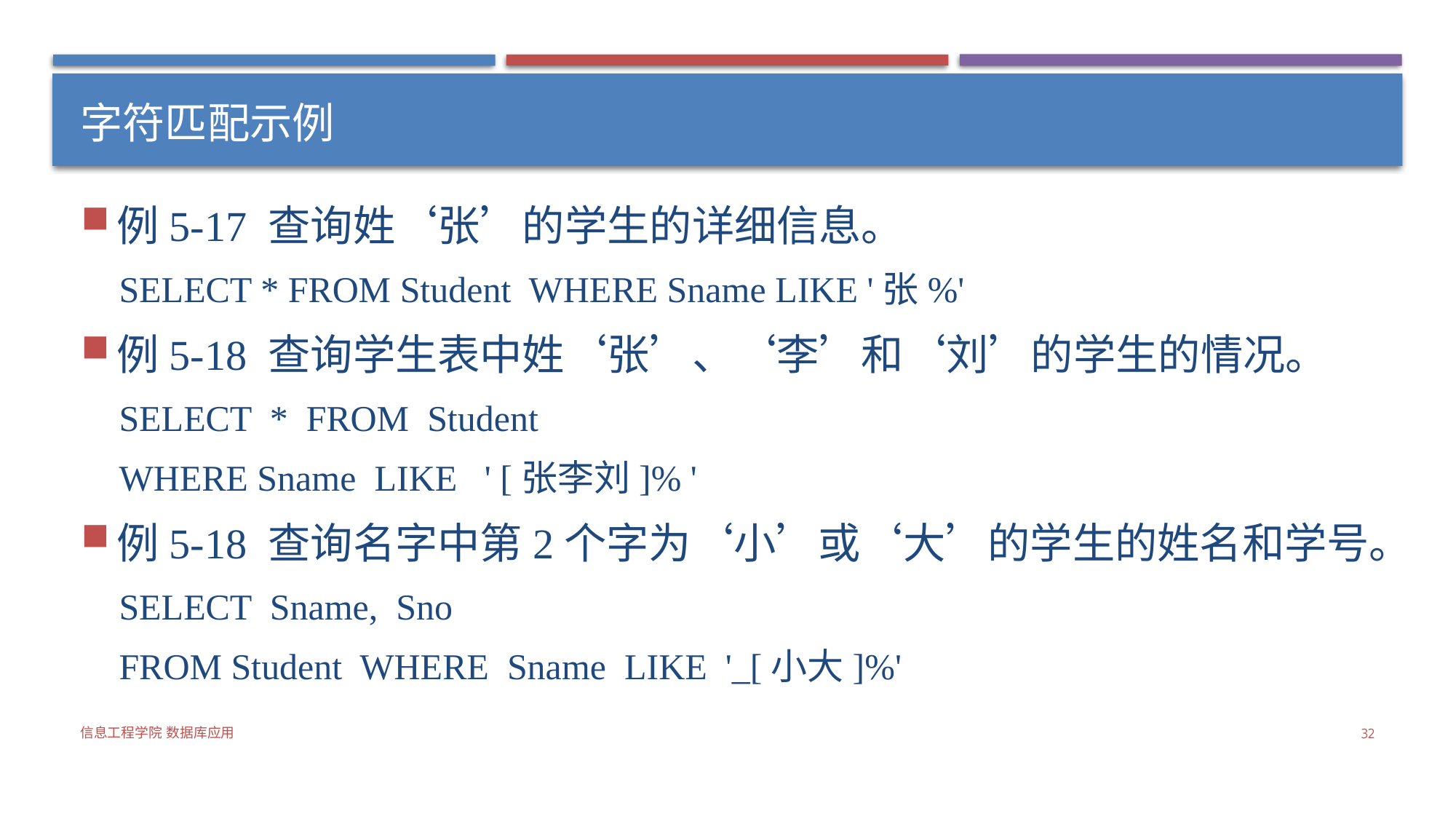

# 字符匹配示例
例5-17 查询姓‘张’的学生的详细信息。
SELECT * FROM Student  WHERE Sname LIKE '张%'
例5-18 查询学生表中姓‘张’、‘李’和‘刘’的学生的情况。
SELECT  *  FROM  Student
WHERE Sname  LIKE   ' [张李刘]% '
例5-18 查询名字中第2个字为‘小’或‘大’的学生的姓名和学号。
SELECT  Sname,  Sno
FROM Student  WHERE  Sname  LIKE  '_[小大]%'
信息工程学院 数据库应用
32